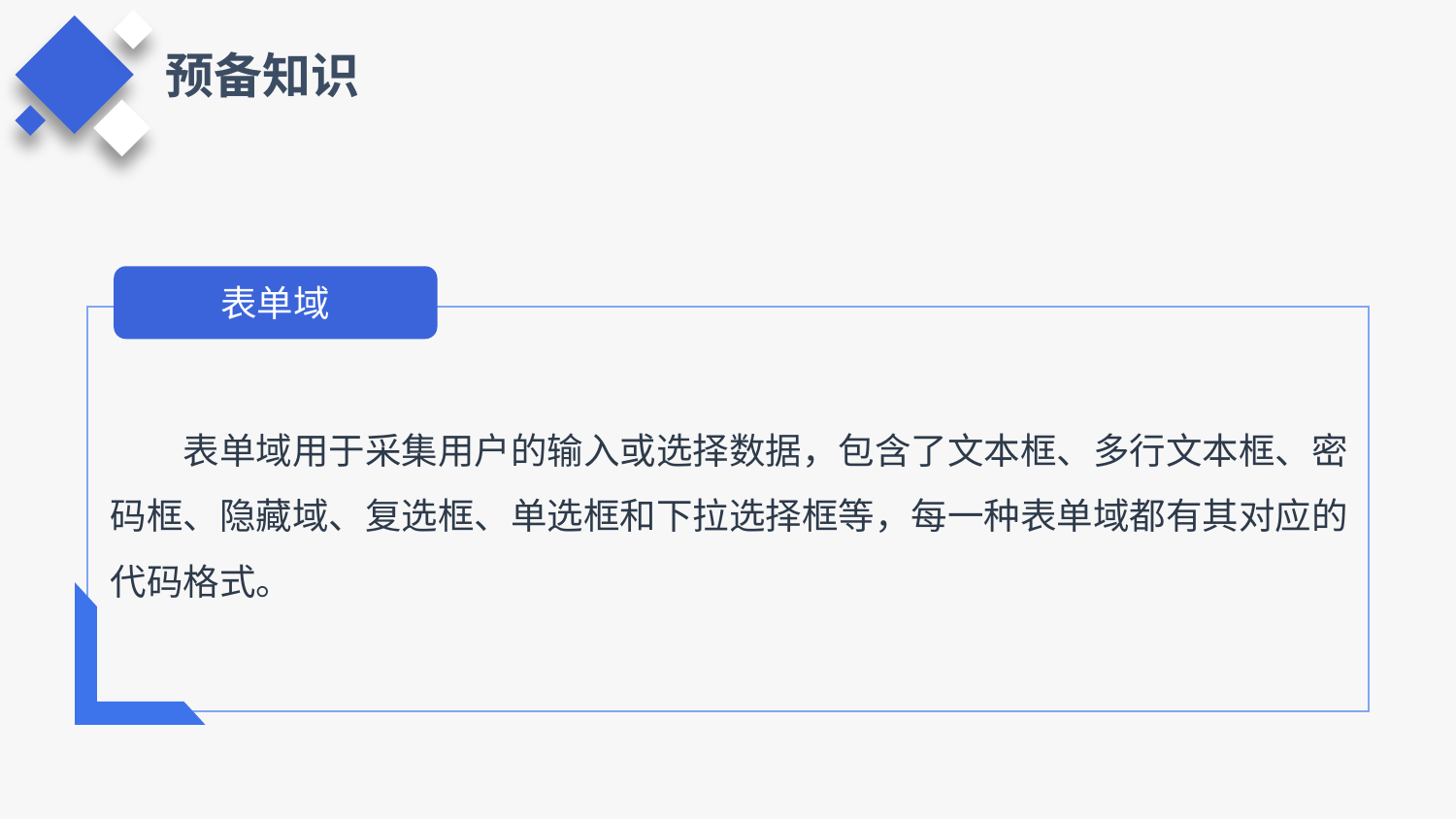

预备知识

表单域
表单域用于采集用户的输入或选择数据，包含了文本框、多行文本框、密码框、隐藏域、复选框、单选框和下拉选择框等，每一种表单域都有其对应的代码格式。